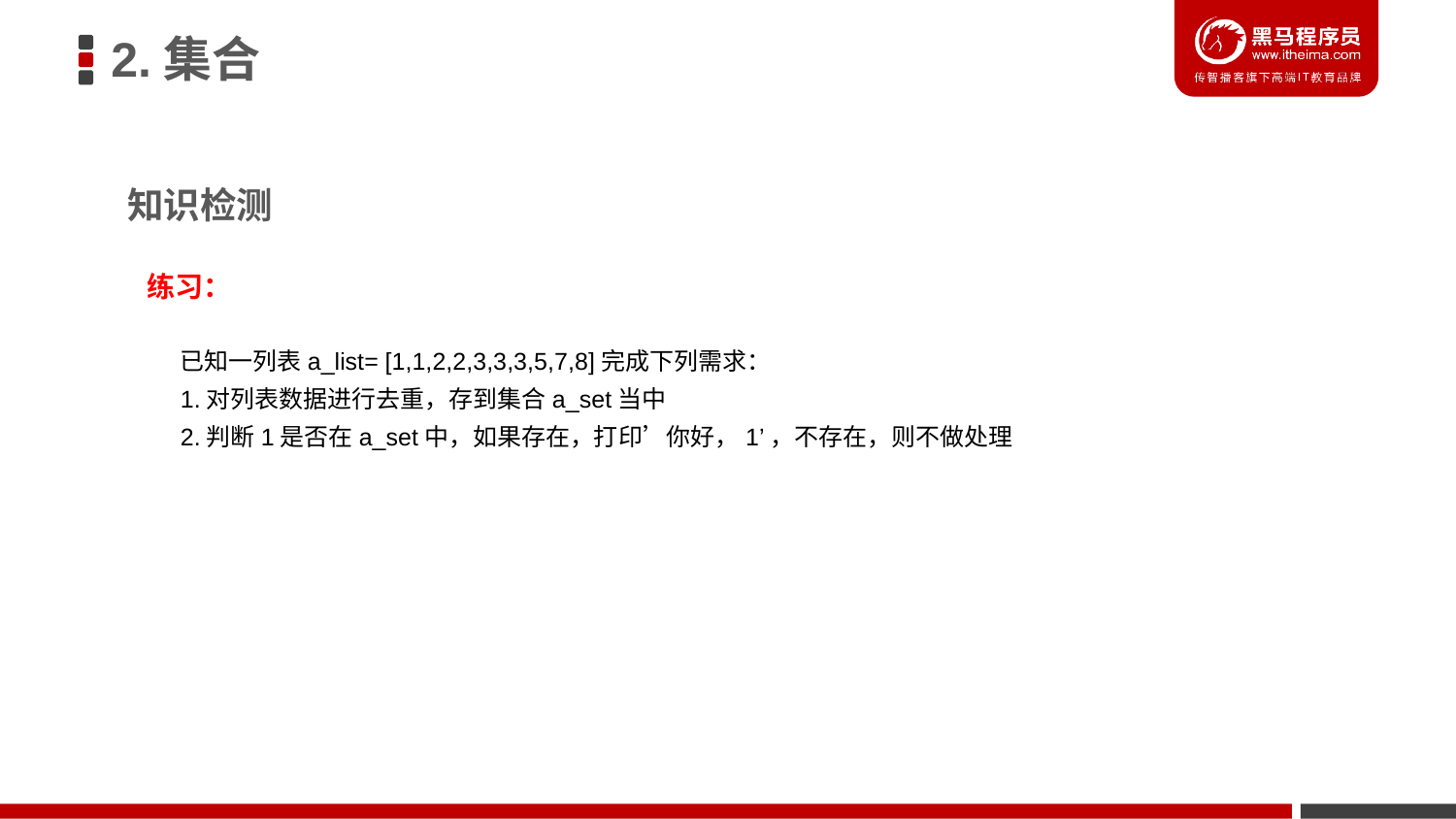

2.集合
知识检测
练习：
已知一列表a_list= [1,1,2,2,3,3,3,5,7,8]完成下列需求：
1.对列表数据进行去重，存到集合a_set当中
2.判断1是否在a_set中，如果存在，打印’你好，1’，不存在，则不做处理